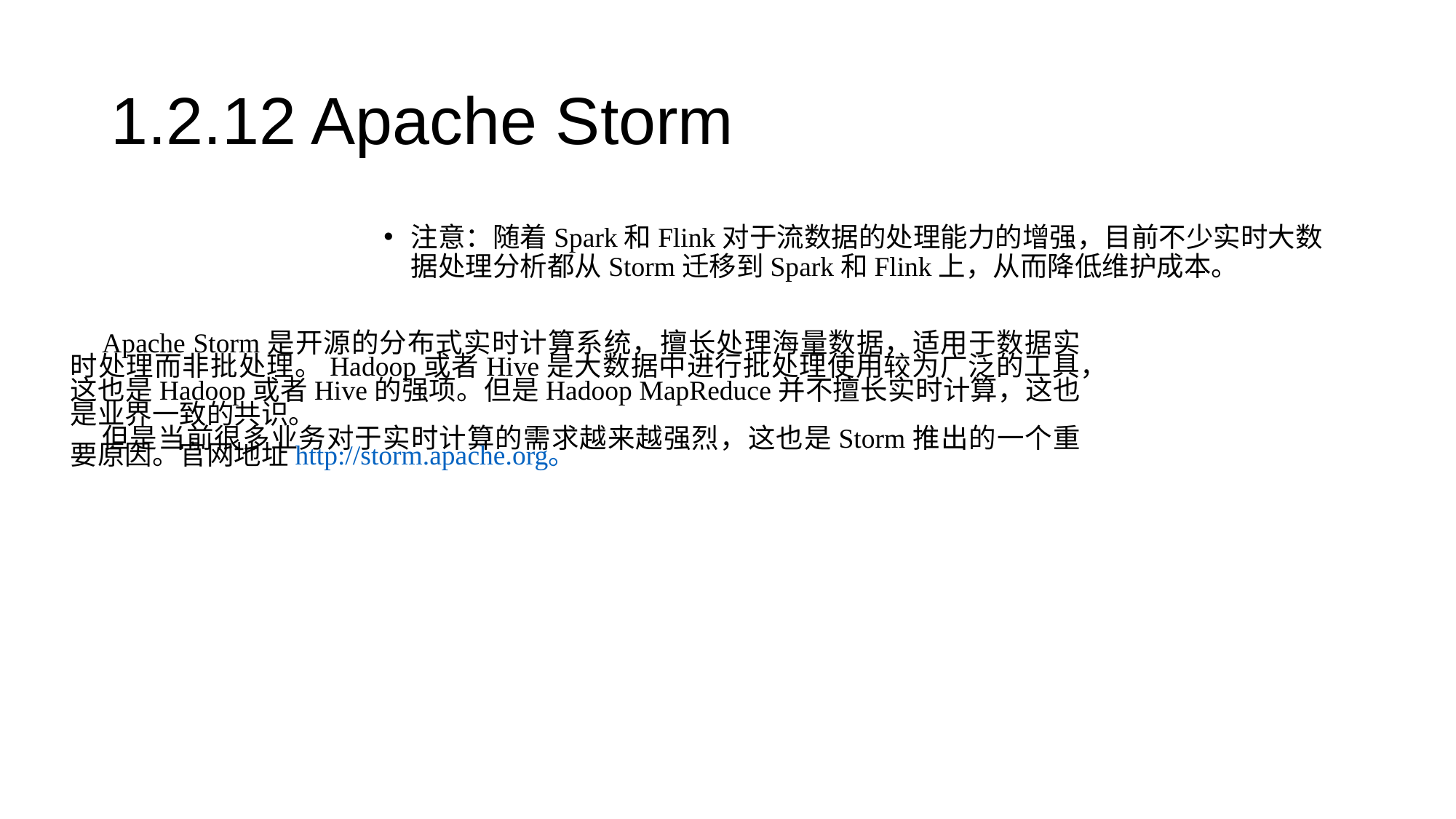

# 1.2.12 Apache Storm
注意：随着Spark和Flink对于流数据的处理能力的增强，目前不少实时大数据处理分析都从Storm迁移到Spark和Flink上，从而降低维护成本。
Apache Storm是开源的分布式实时计算系统，擅长处理海量数据，适用于数据实时处理而非批处理。Hadoop或者Hive是大数据中进行批处理使用较为广泛的工具，这也是Hadoop或者Hive的强项。但是Hadoop MapReduce并不擅长实时计算，这也是业界一致的共识。
但是当前很多业务对于实时计算的需求越来越强烈，这也是Storm推出的一个重要原因。官网地址http://storm.apache.org。